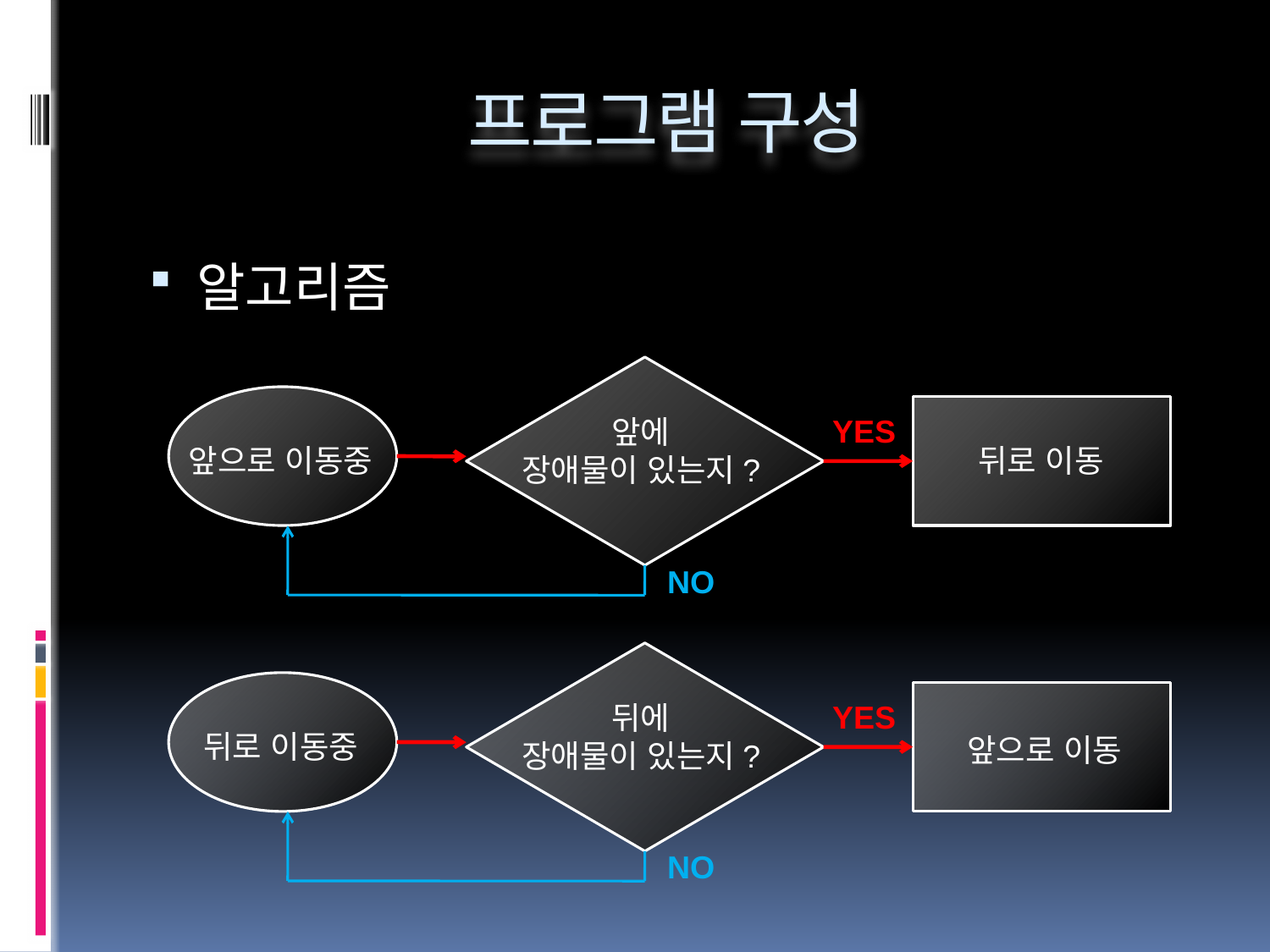

# 프로그램 구성
알고리즘

YES
앞에
장애물이 있는지?
앞으로 이동중
뒤로 이동
NO

YES
뒤에
장애물이 있는지?
뒤로 이동중
앞으로 이동
NO